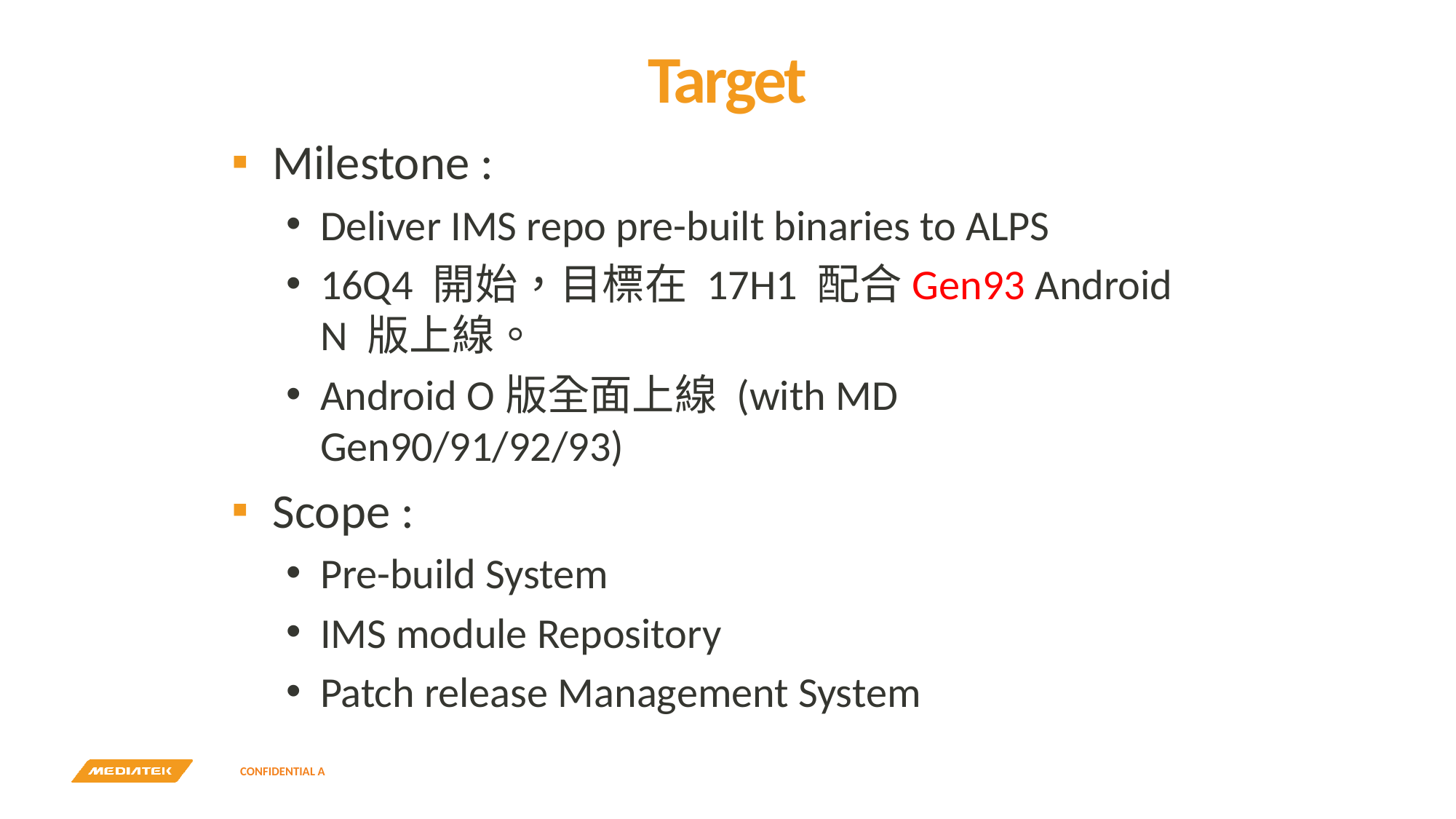

# Target
Milestone :
Deliver IMS repo pre-built binaries to ALPS
16Q4 開始，目標在 17H1 配合Gen93 Android N 版上線。
Android O版全面上線 (with MD Gen90/91/92/93)
Scope :
Pre-build System
IMS module Repository
Patch release Management System